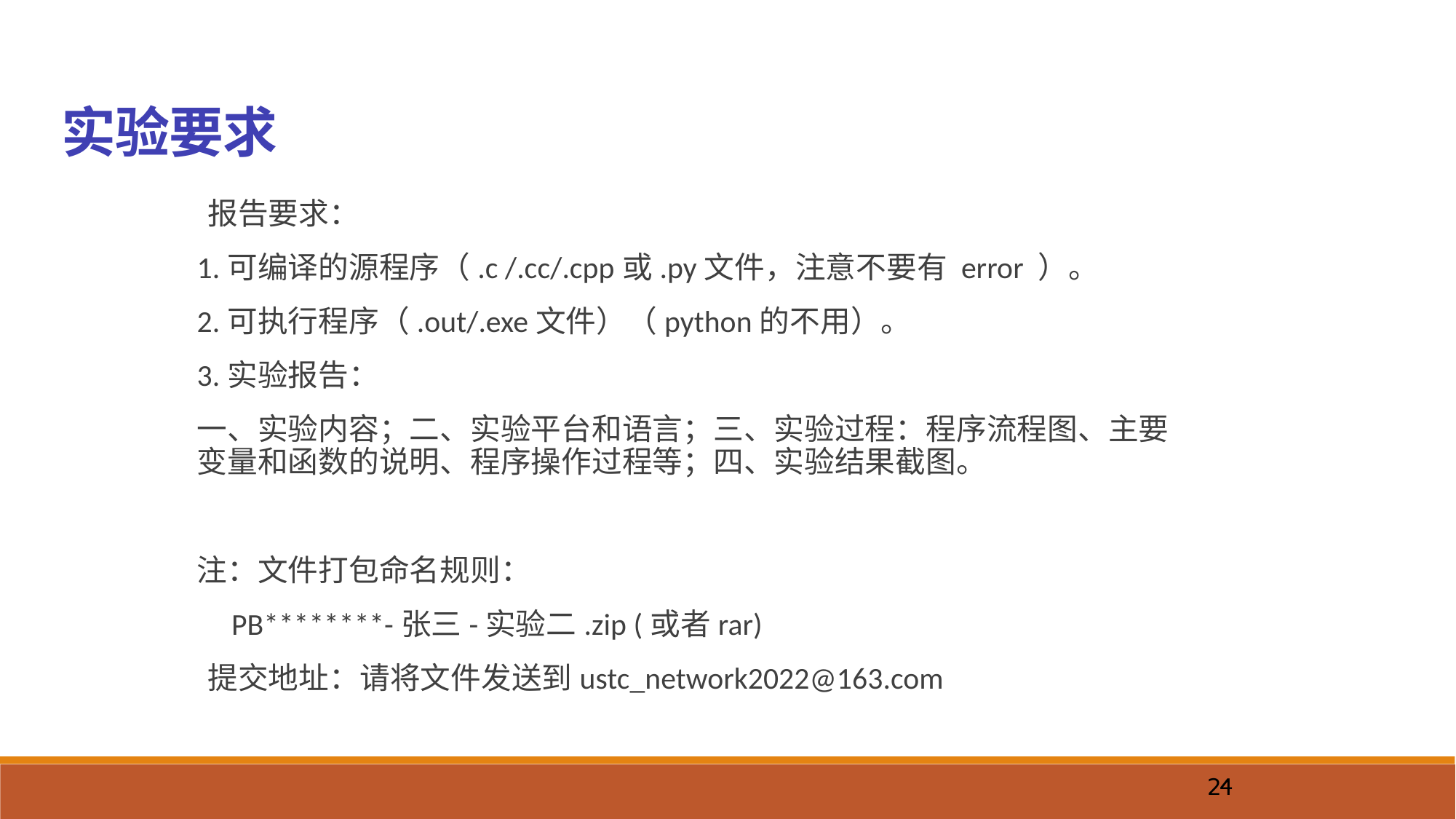

实验要求
报告要求：
1.可编译的源程序（.c /.cc/.cpp或.py文件，注意不要有 error ）。
2.可执行程序（.out/.exe文件）（python的不用）。
3.实验报告：
一、实验内容；二、实验平台和语言；三、实验过程：程序流程图、主要变量和函数的说明、程序操作过程等；四、实验结果截图。

注：文件打包命名规则：
     PB********-张三-实验二.zip (或者rar)
提交地址：请将文件发送到ustc_network2022@163.com

24